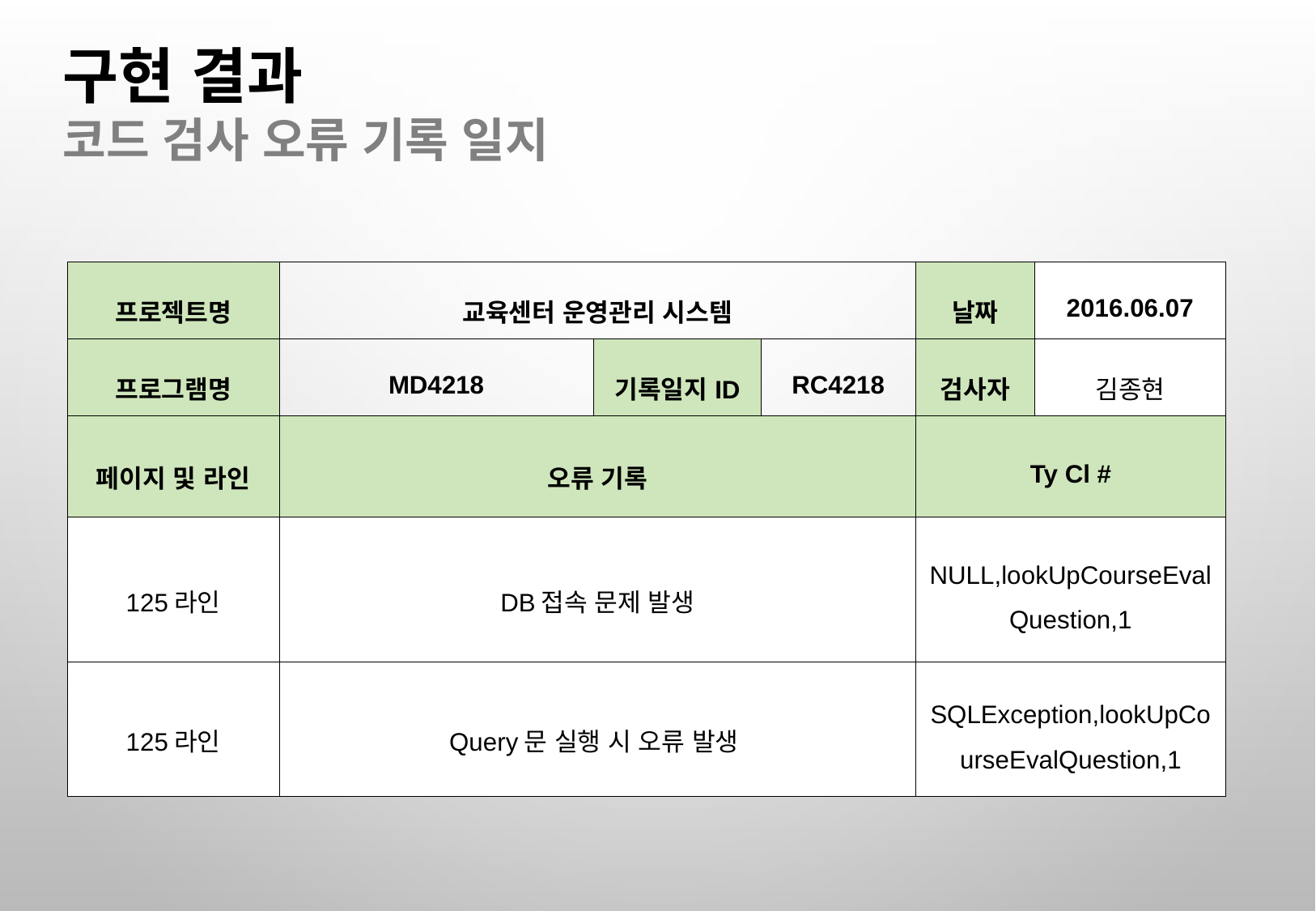

구현 결과
코드 검사 오류 기록 일지
| 프로젝트명 | 교육센터 운영관리 시스템 |  |  | 날짜 | 2016.06.07 |
| --- | --- | --- | --- | --- | --- |
| 프로그램명 | MD4218 | 기록일지ID | RC4218 | 검사자 | 김종현 |
| 페이지 및 라인 | 오류 기록 |  |  | Ty Cl # |  |
| 125라인 | DB접속 문제 발생 |  |  | NULL,lookUpCourseEvalQuestion,1 |  |
| 125라인 | Query문 실행 시 오류 발생 |  |  | SQLException,lookUpCourseEvalQuestion,1 |  |
14